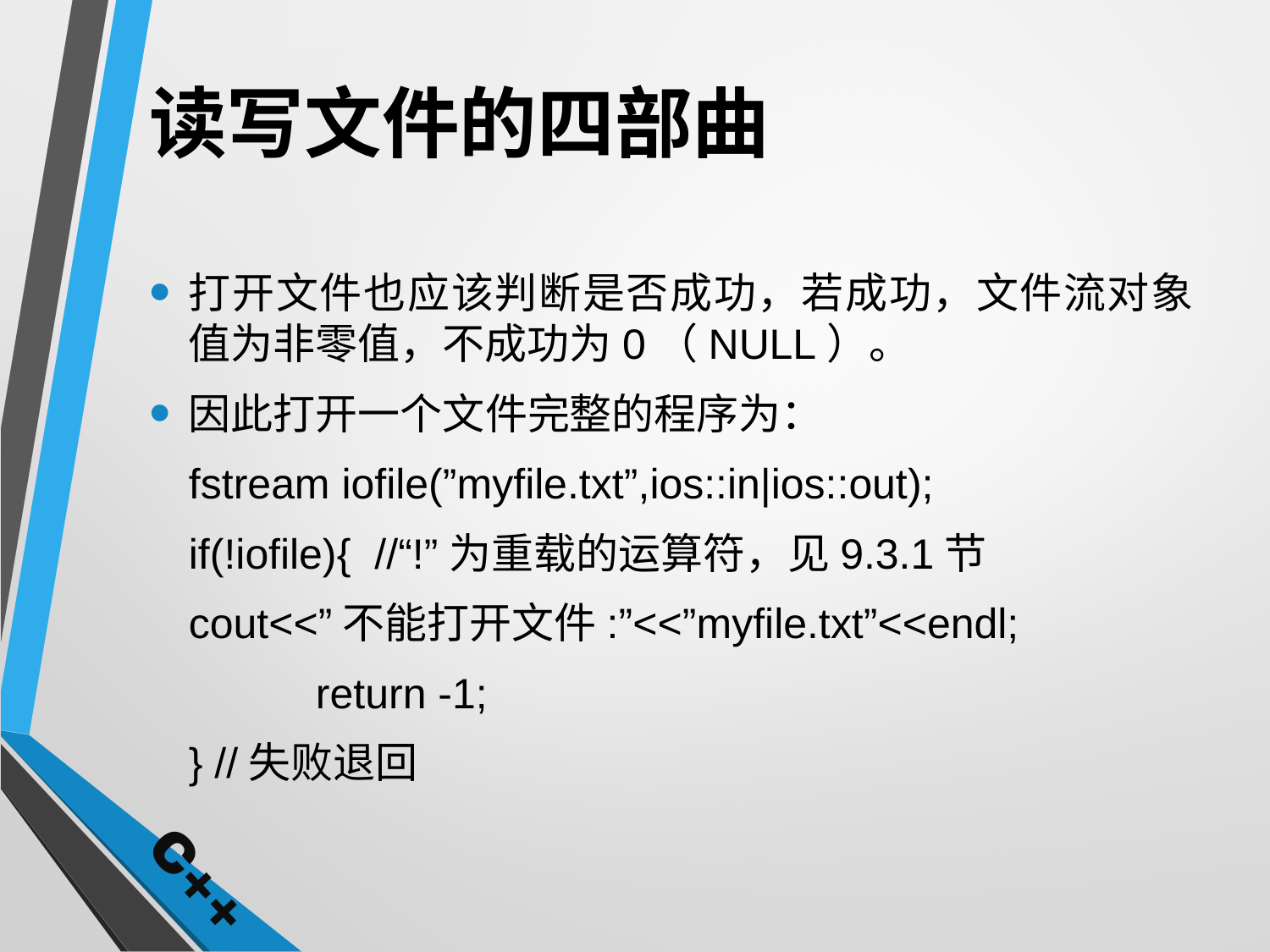

# 读写文件的四部曲
打开文件也应该判断是否成功，若成功，文件流对象值为非零值，不成功为0（NULL）。
因此打开一个文件完整的程序为：
	fstream iofile(”myfile.txt”,ios::in|ios::out);
	if(!iofile){  //“!”为重载的运算符，见9.3.1节
	cout<<”不能打开文件:”<<”myfile.txt”<<endl;
		return -1;
	} //失败退回